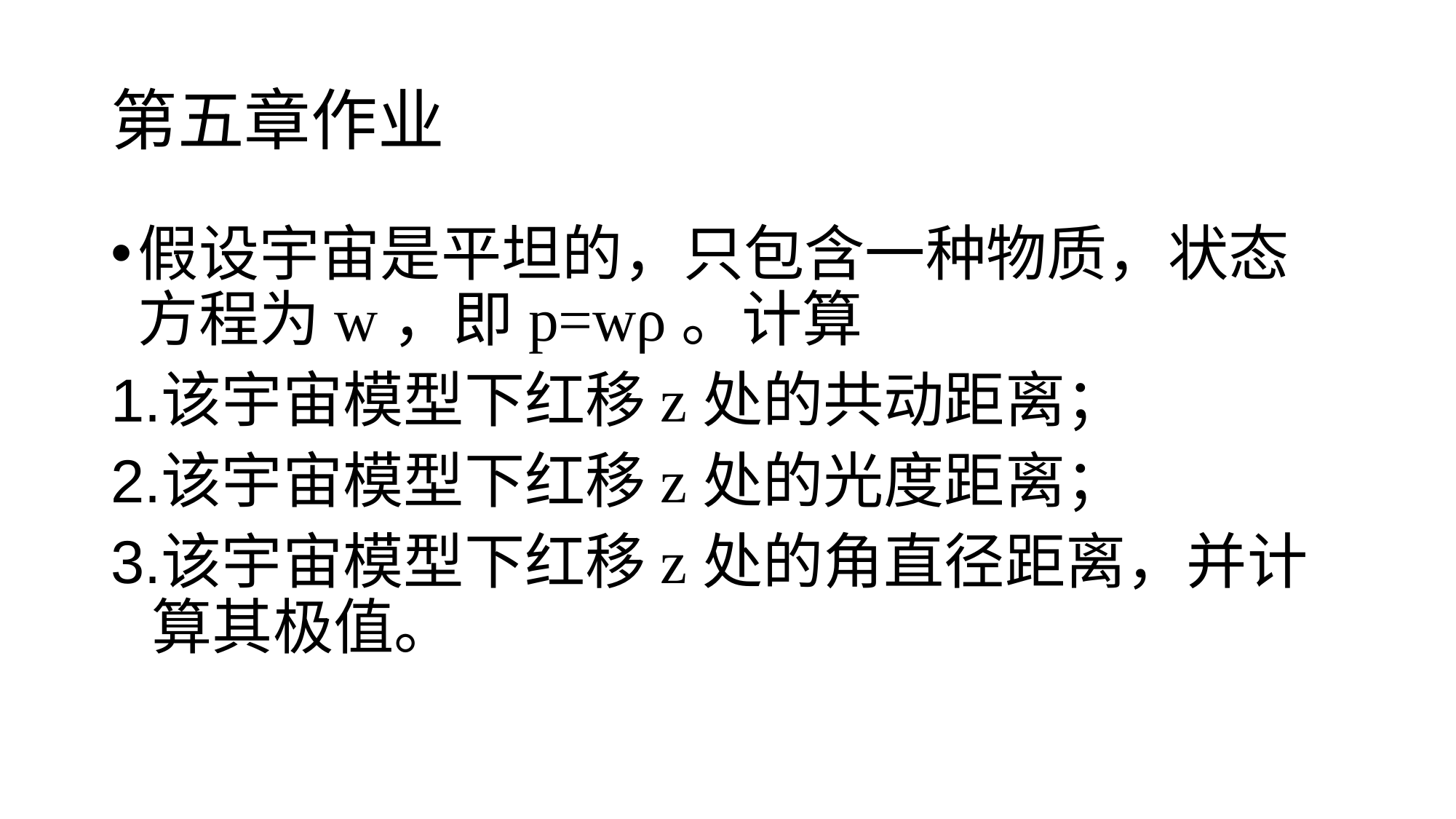

# 第五章作业
假设宇宙是平坦的，只包含一种物质，状态方程为w，即p=wρ。计算
该宇宙模型下红移z处的共动距离；
该宇宙模型下红移z处的光度距离；
该宇宙模型下红移z处的角直径距离，并计算其极值。